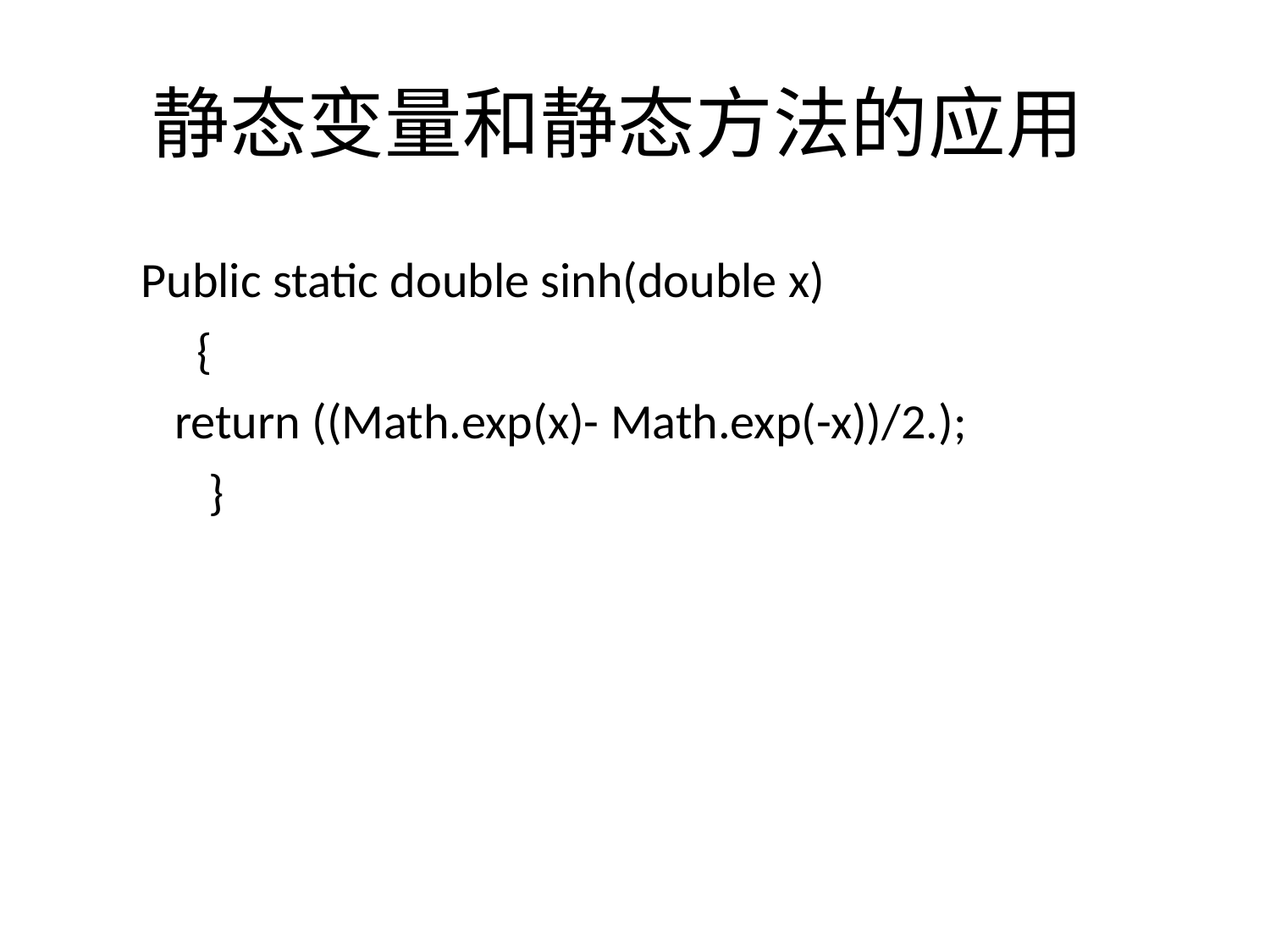

# 静态变量和静态方法的应用
Public static double sinh(double x)
     {
   return ((Math.exp(x)- Math.exp(-x))/2.);
      }